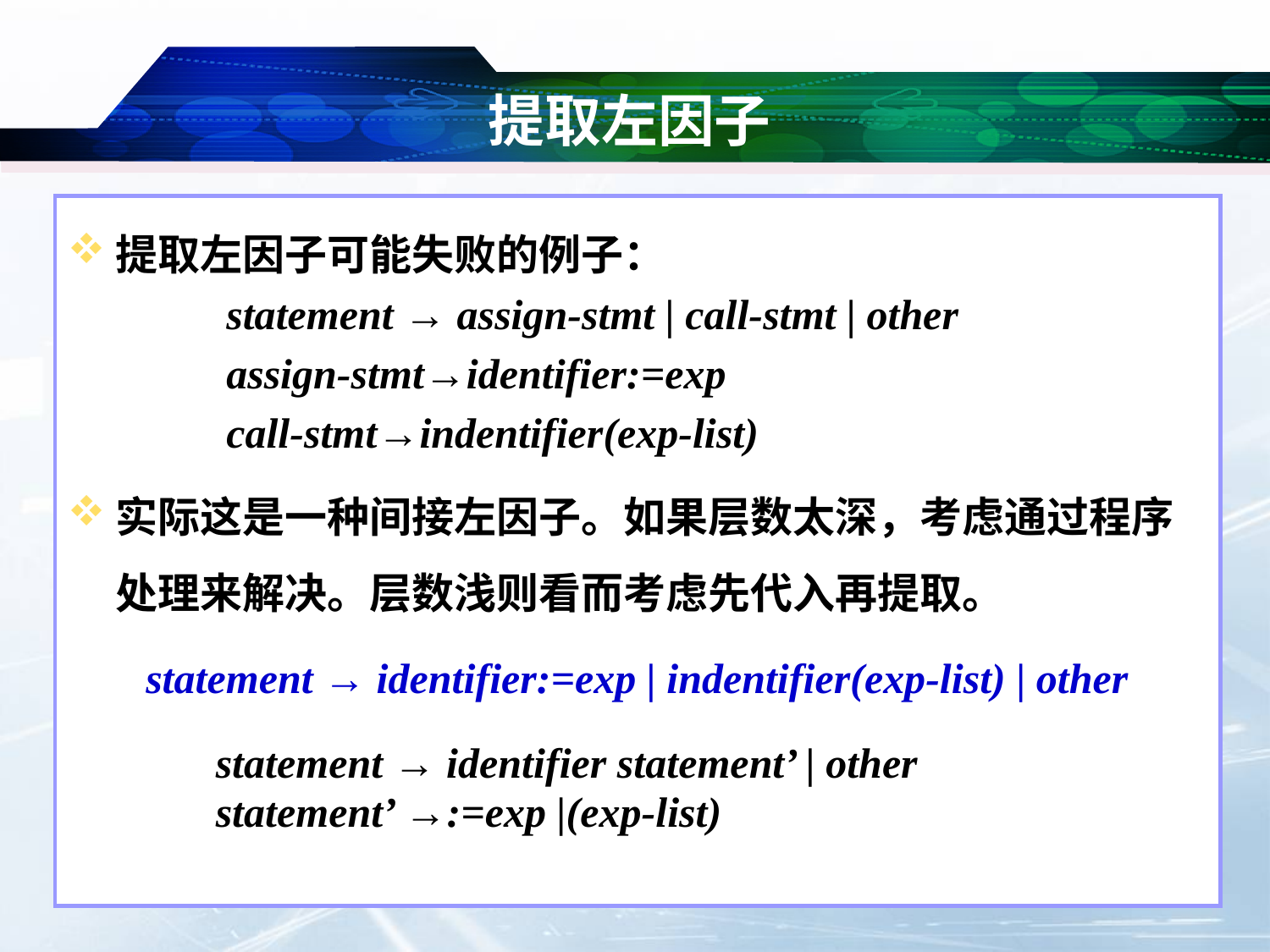

# 提取左因子
提取左因子可能失败的例子：
         statement → assign-stmt | call-stmt | other
         assign-stmt→identifier:=exp
         call-stmt→indentifier(exp-list)
实际这是一种间接左因子。如果层数太深，考虑通过程序处理来解决。层数浅则看而考虑先代入再提取。
statement → identifier:=exp | indentifier(exp-list) | other
  statement → identifier statement’ | other
  statement’ →:=exp |(exp-list)